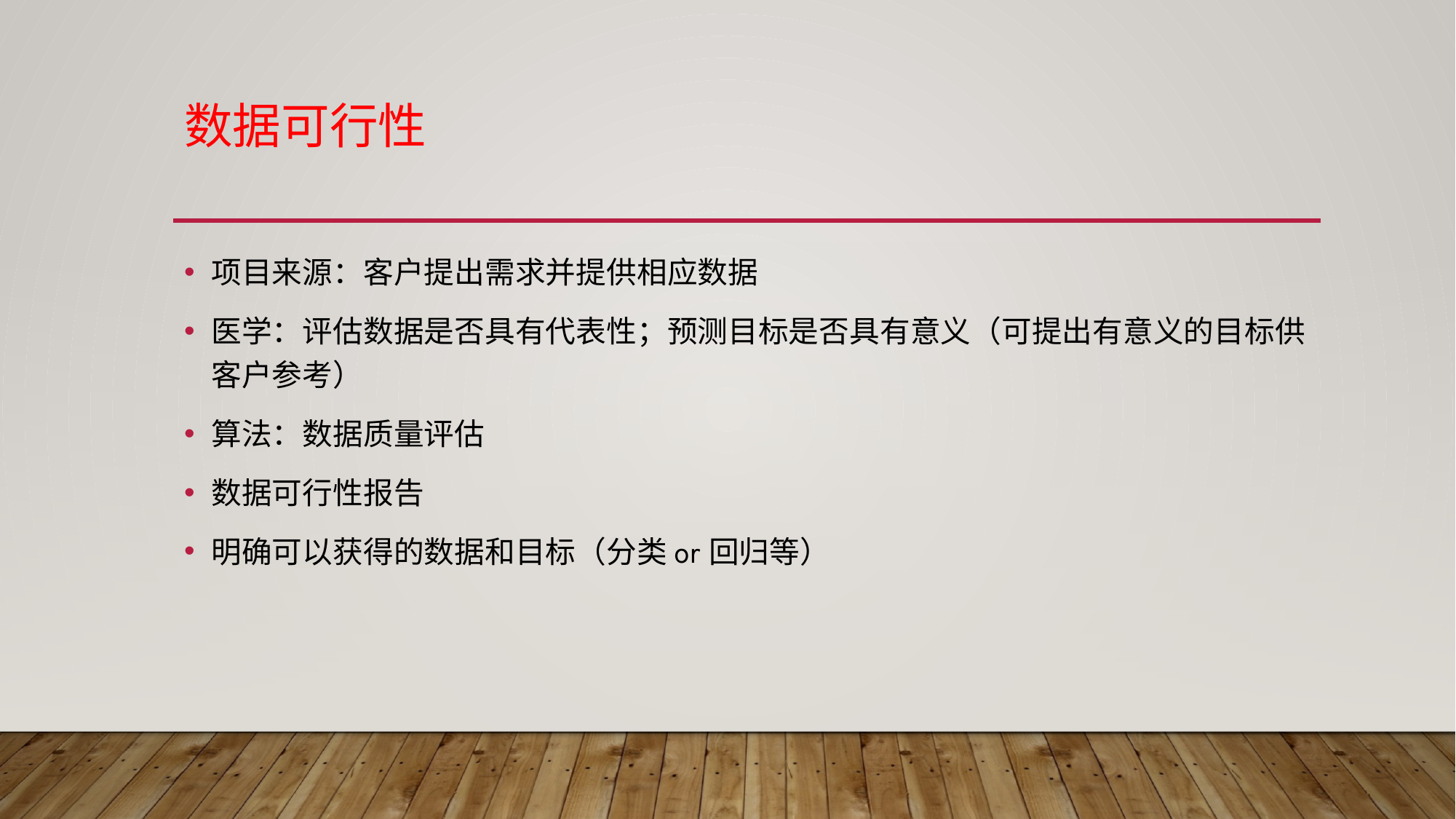

# 数据可行性
项目来源：客户提出需求并提供相应数据
医学：评估数据是否具有代表性；预测目标是否具有意义（可提出有意义的目标供客户参考）
算法：数据质量评估
数据可行性报告
明确可以获得的数据和目标（分类or回归等）